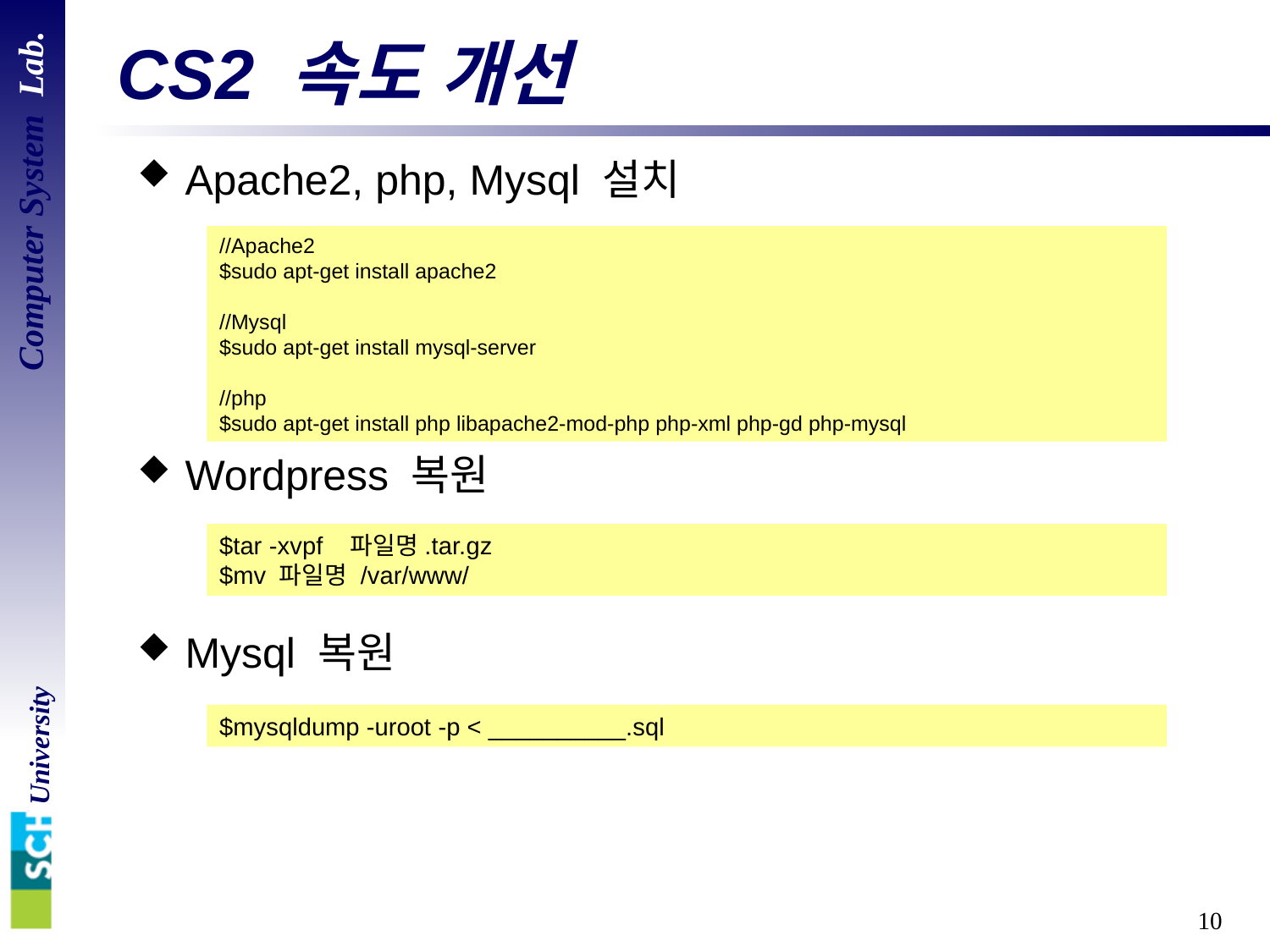

# CS2 속도 개선
Apache2, php, Mysql 설치

Wordpress 복원

Mysql 복원

//Apache2
$sudo apt-get install apache2

//Mysql
$sudo apt-get install mysql-server
//php
$sudo apt-get install php libapache2-mod-php php-xml php-gd php-mysql
$tar -xvpf   파일명.tar.gz
$mv 파일명 /var/www/
$mysqldump -uroot -p < __________.sql